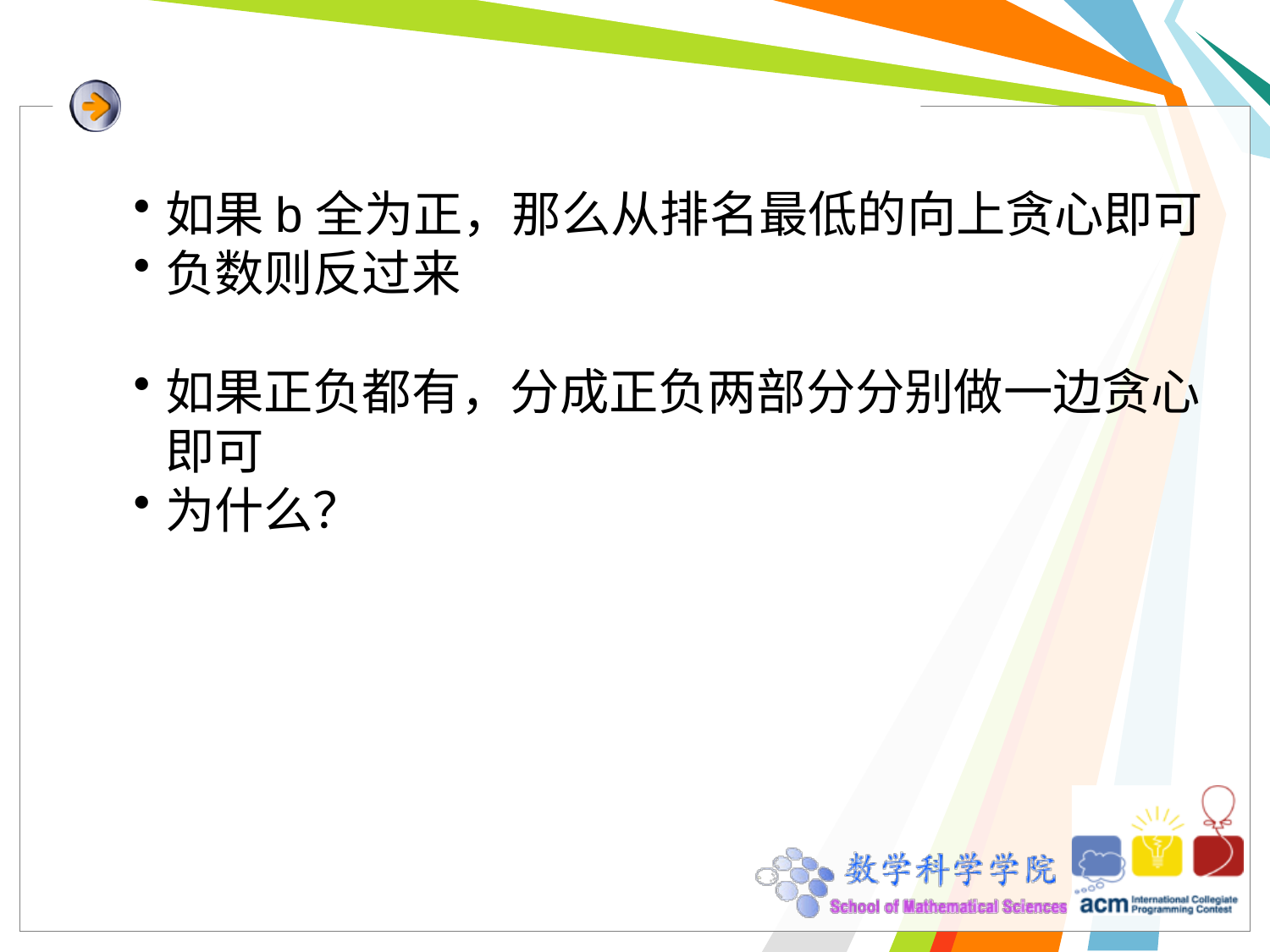

30

如果b全为正，那么从排名最低的向上贪心即可
负数则反过来

如果正负都有，分成正负两部分分别做一边贪心即可
为什么？